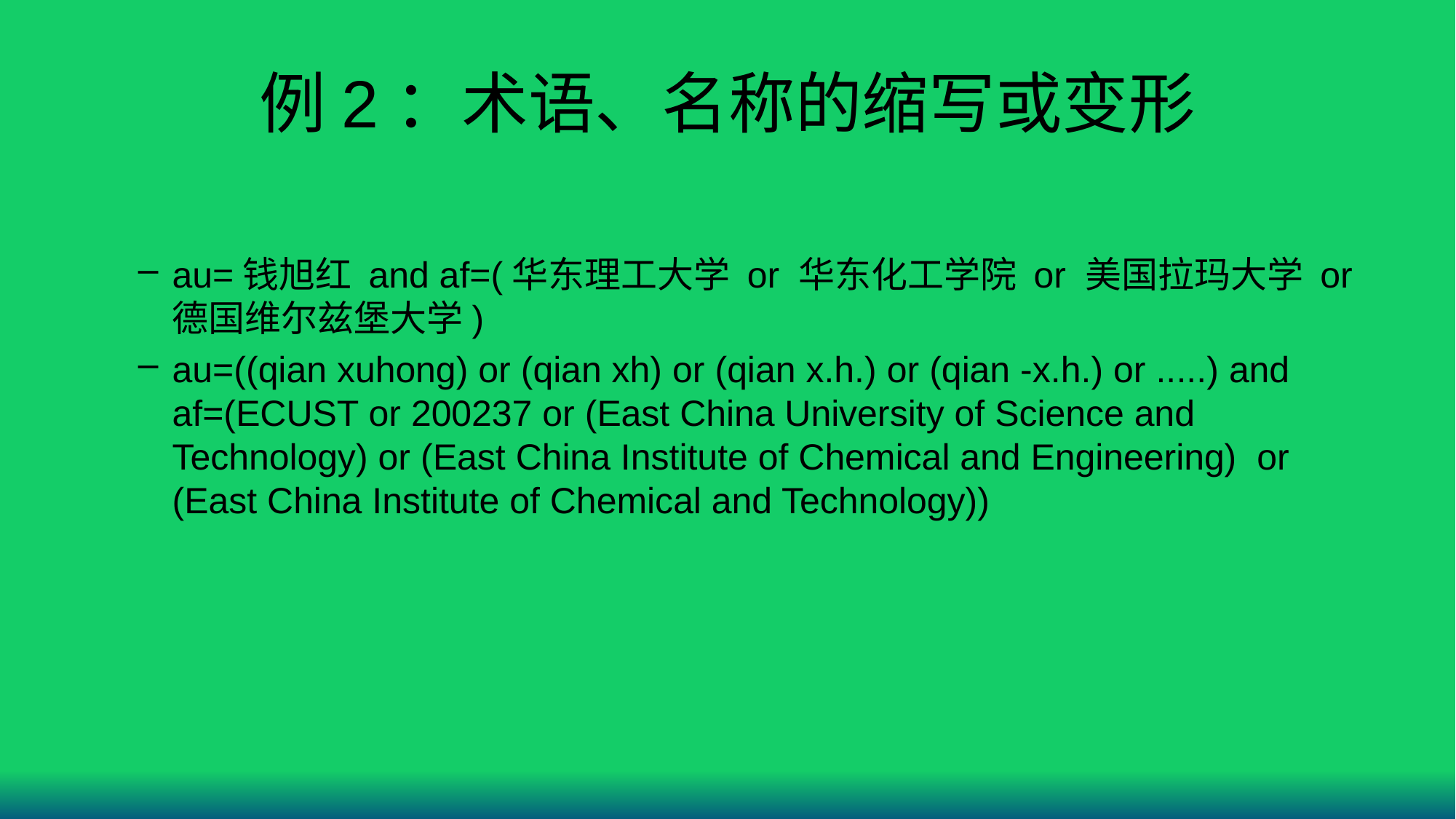

# 例2：术语、名称的缩写或变形
不能截词的，要枚举
au=钱旭红 and af=(华东理工大学 or 华东化工学院 or 美国拉玛大学 or 德国维尔兹堡大学)
au=((qian xuhong) or (qian xh) or (qian x.h.) or (qian -x.h.) or .....) and af=(ECUST or 200237 or (East China University of Science and Technology) or (East China Institute of Chemical and Engineering)  or (East China Institute of Chemical and Technology))

检索字段为机构/作者单位时，可以用邮编和简称，防止漏检